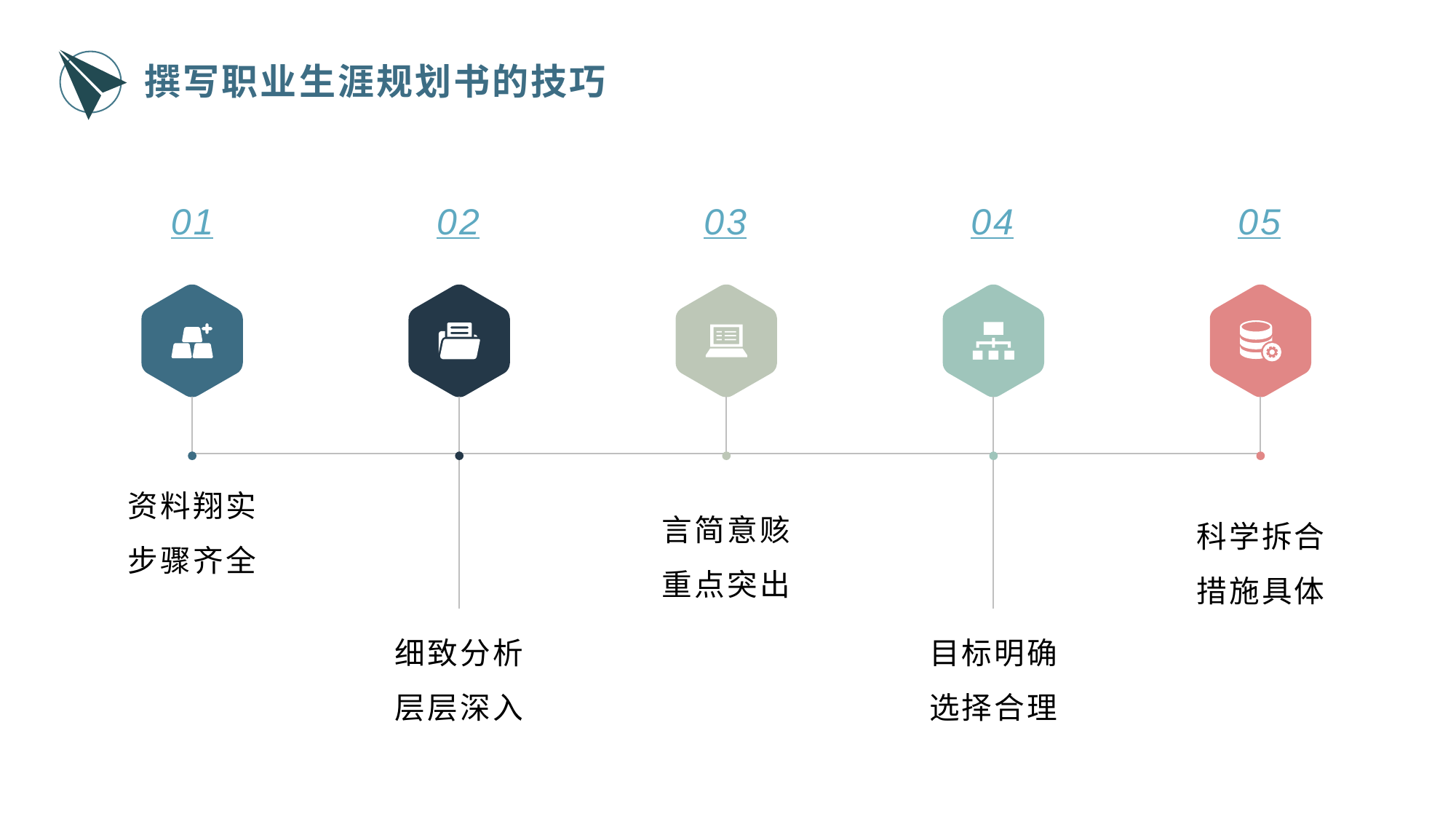

撰写职业生涯规划书的技巧
01
02
03
04
05

资料翔实
步骤齐全
言简意赅
重点突出
科学拆合
措施具体
细致分析
层层深入
目标明确
选择合理